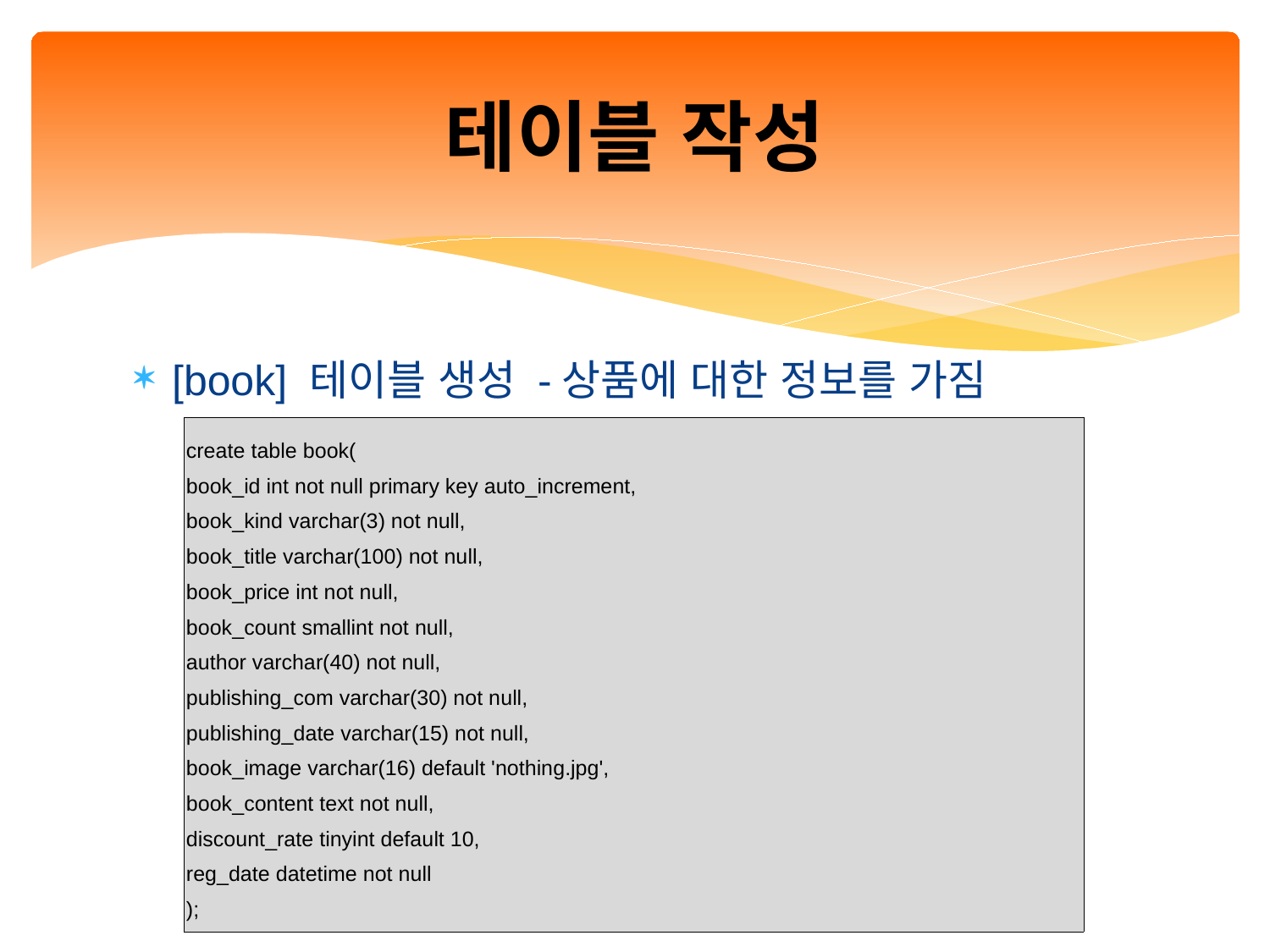

# 테이블 작성
[book] 테이블 생성 -상품에 대한 정보를 가짐

| create table book( book\_id int not null primary key auto\_increment, book\_kind varchar(3) not null, book\_title varchar(100) not null, book\_price int not null, book\_count smallint not null, author varchar(40) not null, publishing\_com varchar(30) not null, publishing\_date varchar(15) not null, book\_image varchar(16) default 'nothing.jpg', book\_content text not null, discount\_rate tinyint default 10, reg\_date datetime not null ); |
| --- |